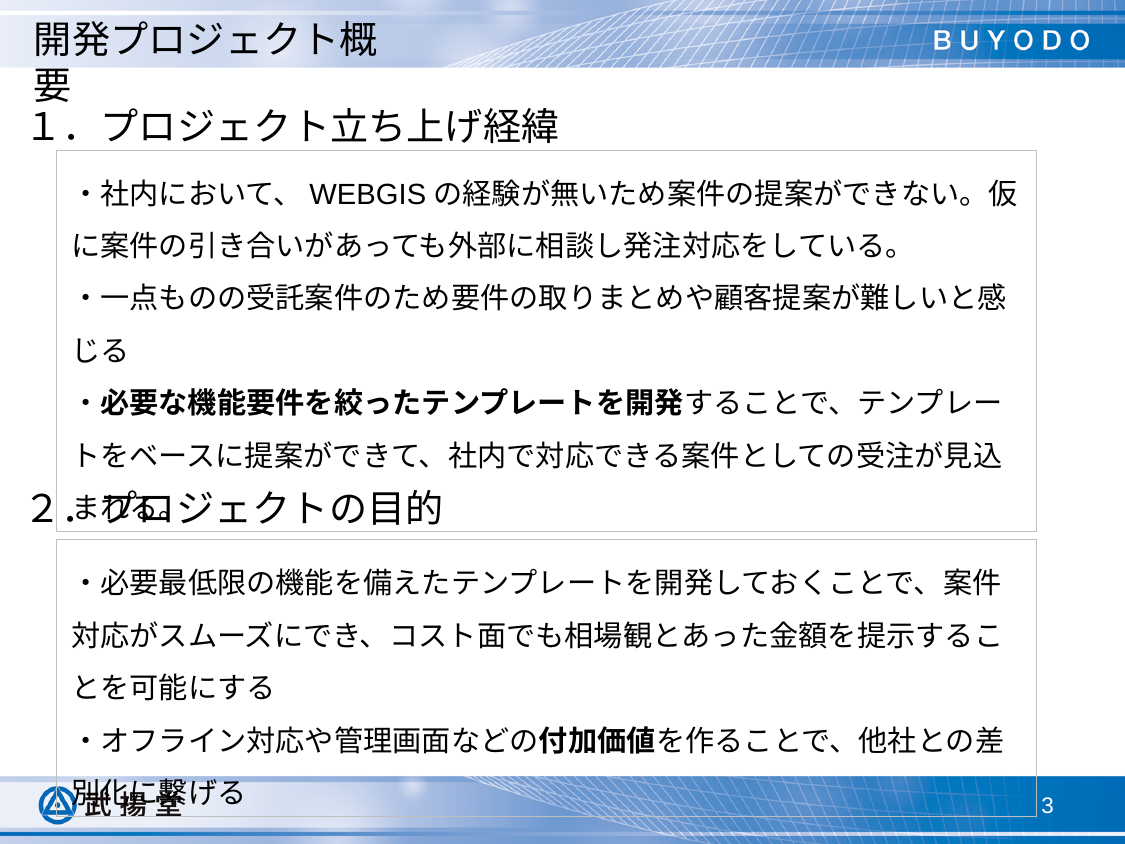

開発プロジェクト概要
１．プロジェクト立ち上げ経緯
・社内において、WEBGISの経験が無いため案件の提案ができない。仮に案件の引き合いがあっても外部に相談し発注対応をしている。
・一点ものの受託案件のため要件の取りまとめや顧客提案が難しいと感じる
・必要な機能要件を絞ったテンプレートを開発することで、テンプレートをベースに提案ができて、社内で対応できる案件としての受注が見込まれる。
２．プロジェクトの目的
・必要最低限の機能を備えたテンプレートを開発しておくことで、案件対応がスムーズにでき、コスト面でも相場観とあった金額を提示することを可能にする
・オフライン対応や管理画面などの付加価値を作ることで、他社との差別化に繋げる
3